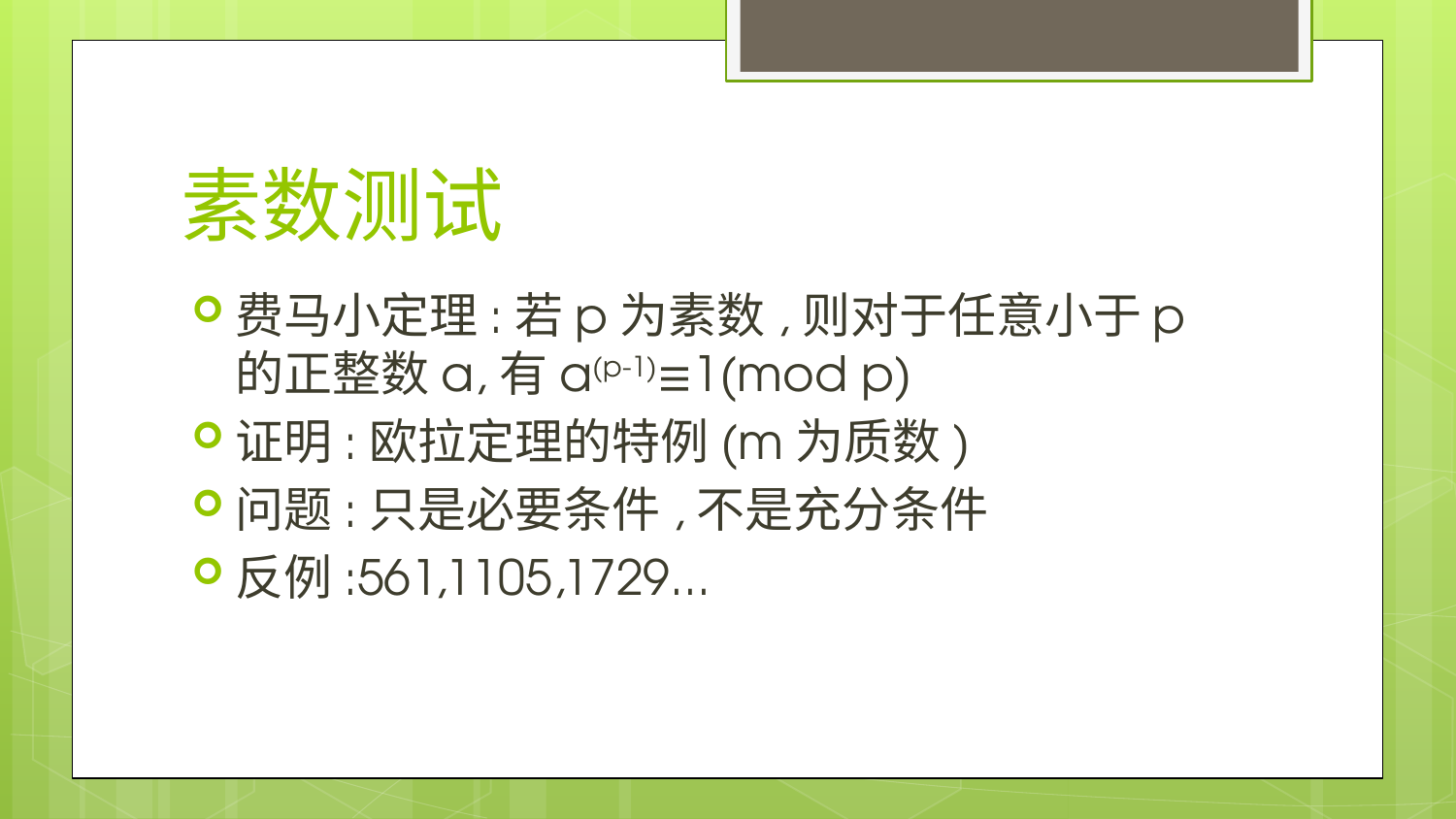

# 素数测试
费马小定理:若p为素数,则对于任意小于p的正整数a,有a(p-1)≡1(mod p)
证明:欧拉定理的特例(m为质数)
问题:只是必要条件,不是充分条件
反例:561,1105,1729...